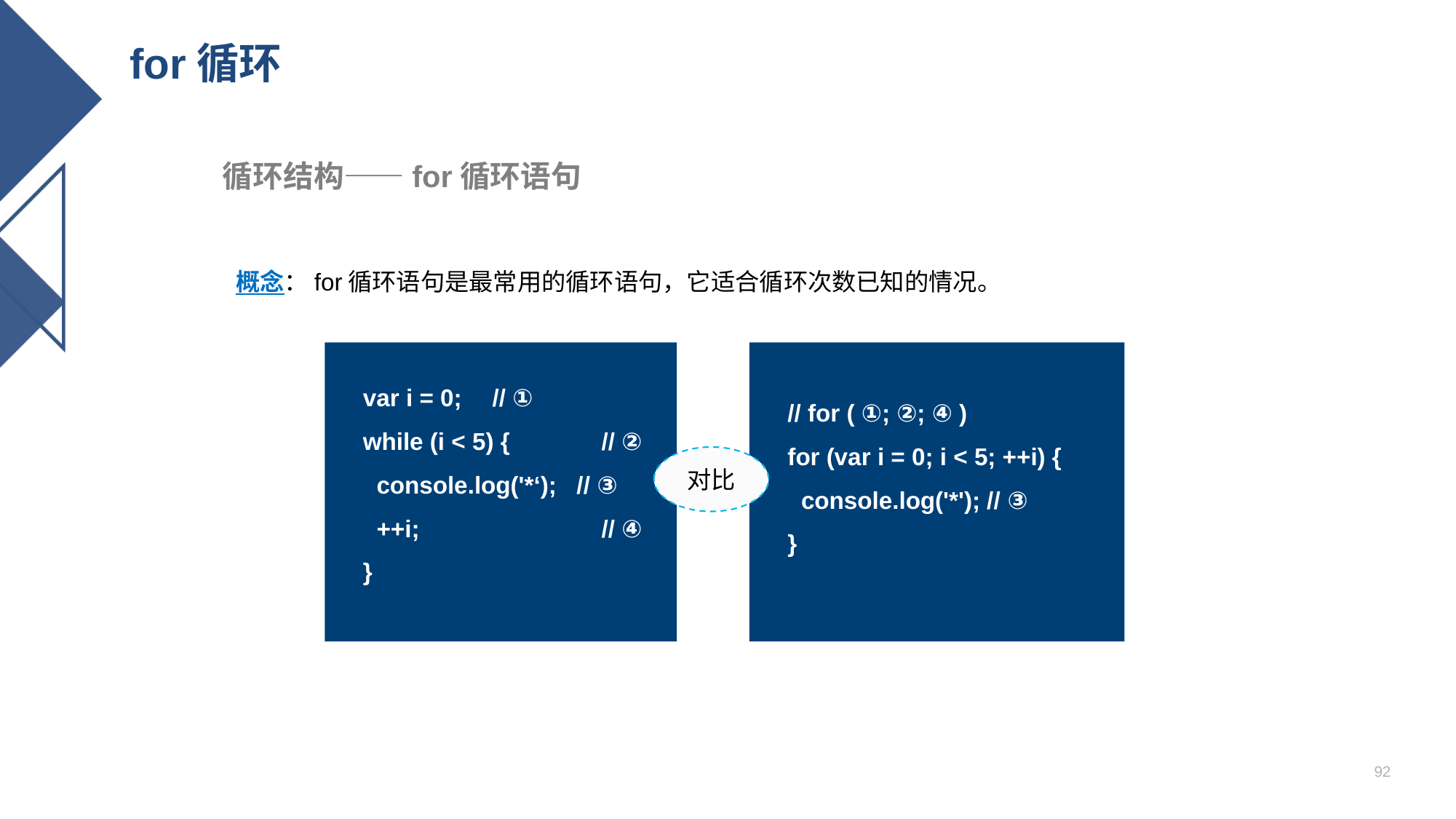

# for循环
循环结构——for循环语句
概念：for循环语句是最常用的循环语句，它适合循环次数已知的情况。

var i = 0; 	   // ①
while (i < 5) {	   // ②
  console.log('*‘);   // ③
  ++i; 	    	   // ④
}

// for ( ①; ②; ④ )
for (var i = 0; i < 5; ++i) {
  console.log('*'); // ③
}
对比
92